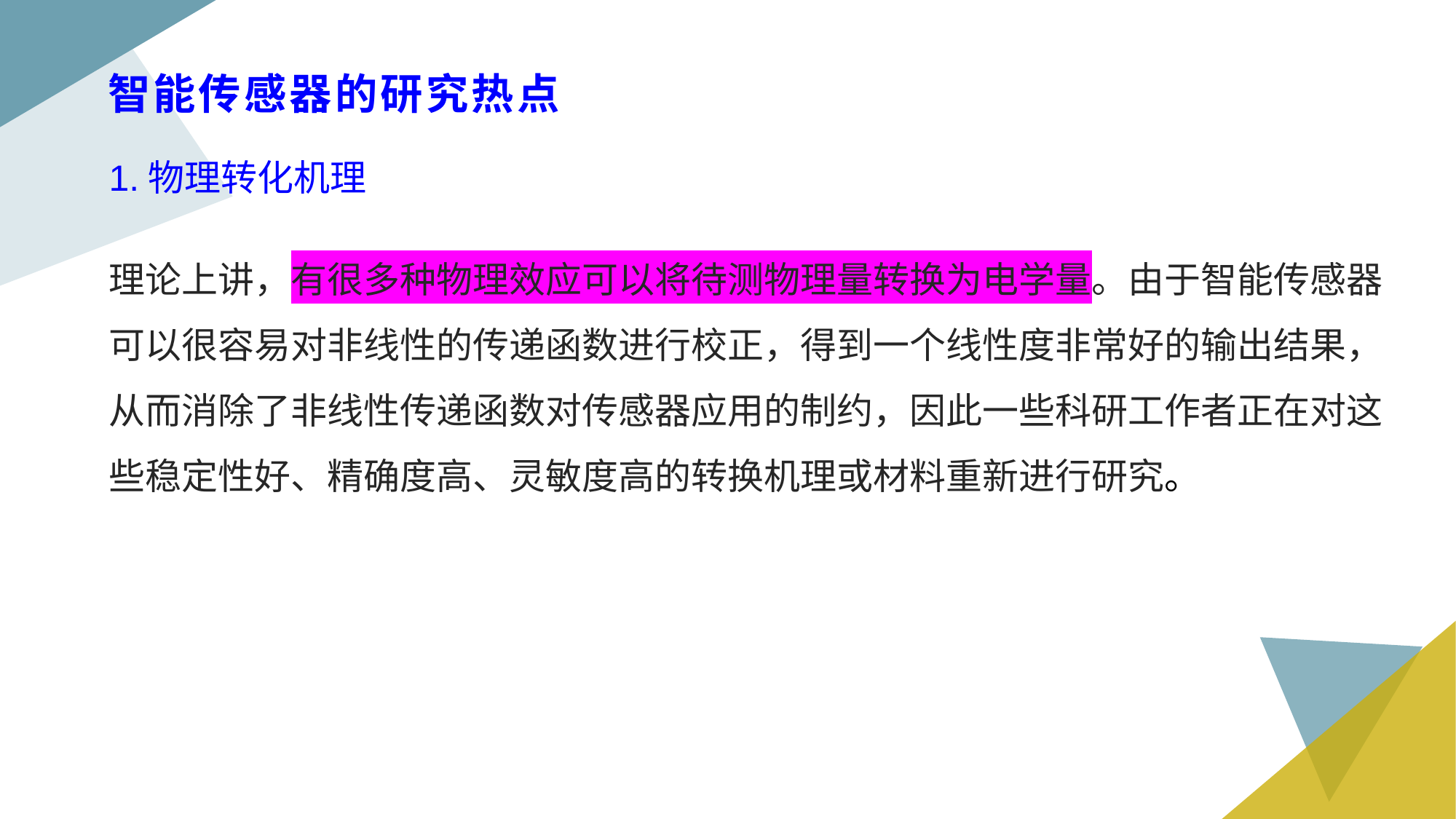

智能传感器的研究热点

1.物理转化机理

理论上讲，有很多种物理效应可以将待测物理量转换为电学量。由于智能传感器可以很容易对非线性的传递函数进行校正，得到一个线性度非常好的输出结果，从而消除了非线性传递函数对传感器应用的制约，因此一些科研工作者正在对这些稳定性好、精确度高、灵敏度高的转换机理或材料重新进行研究。